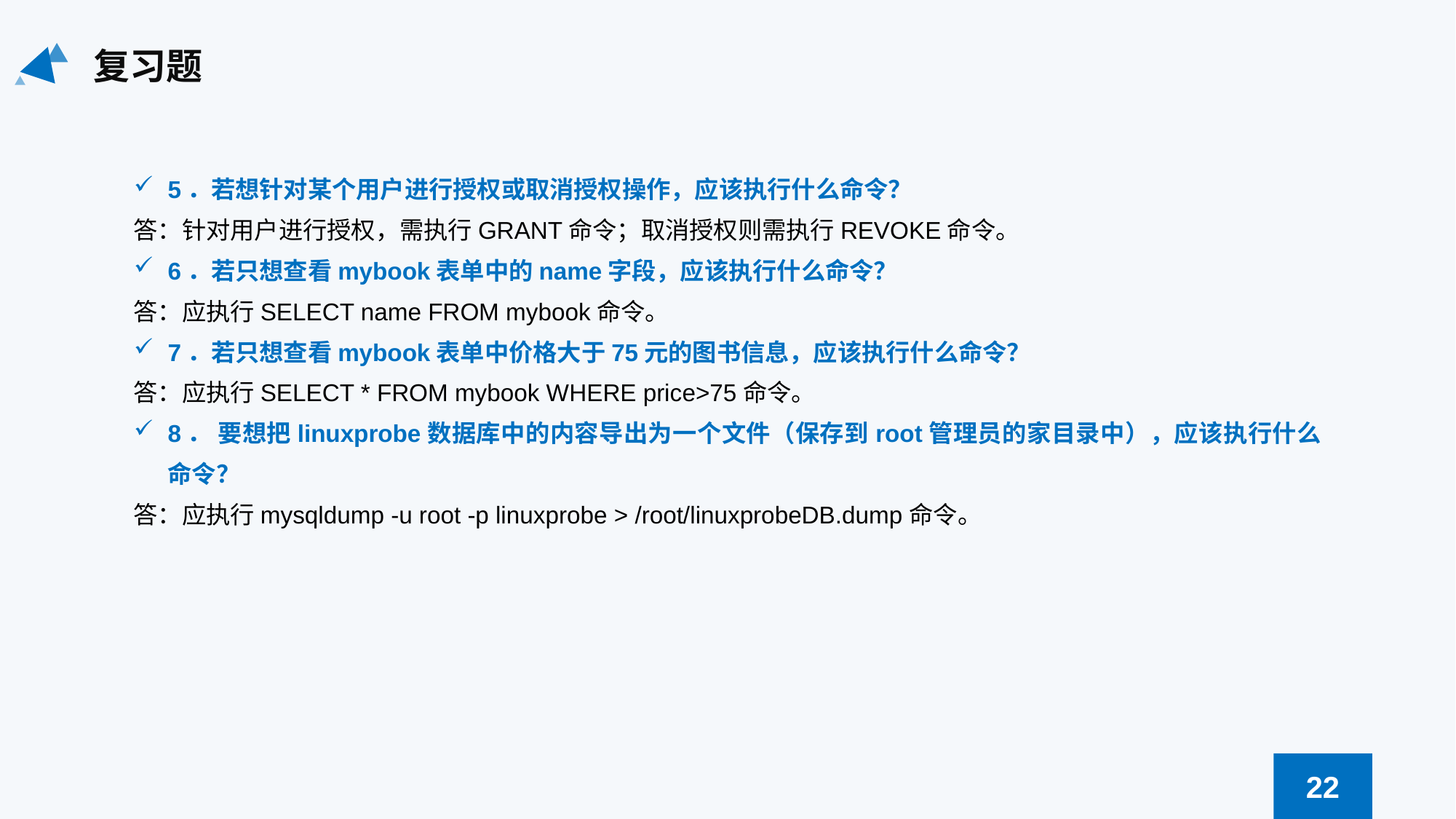

复习题

5．若想针对某个用户进行授权或取消授权操作，应该执行什么命令？
答：针对用户进行授权，需执行GRANT命令；取消授权则需执行REVOKE命令。
6．若只想查看mybook表单中的name字段，应该执行什么命令？
答：应执行SELECT name FROM mybook命令。
7．若只想查看mybook表单中价格大于75元的图书信息，应该执行什么命令？
答：应执行SELECT * FROM mybook WHERE price>75命令。
8． 要想把linuxprobe数据库中的内容导出为一个文件（保存到root管理员的家目录中），应该执行什么命令？
答：应执行mysqldump -u root -p linuxprobe > /root/linuxprobeDB.dump命令。

22